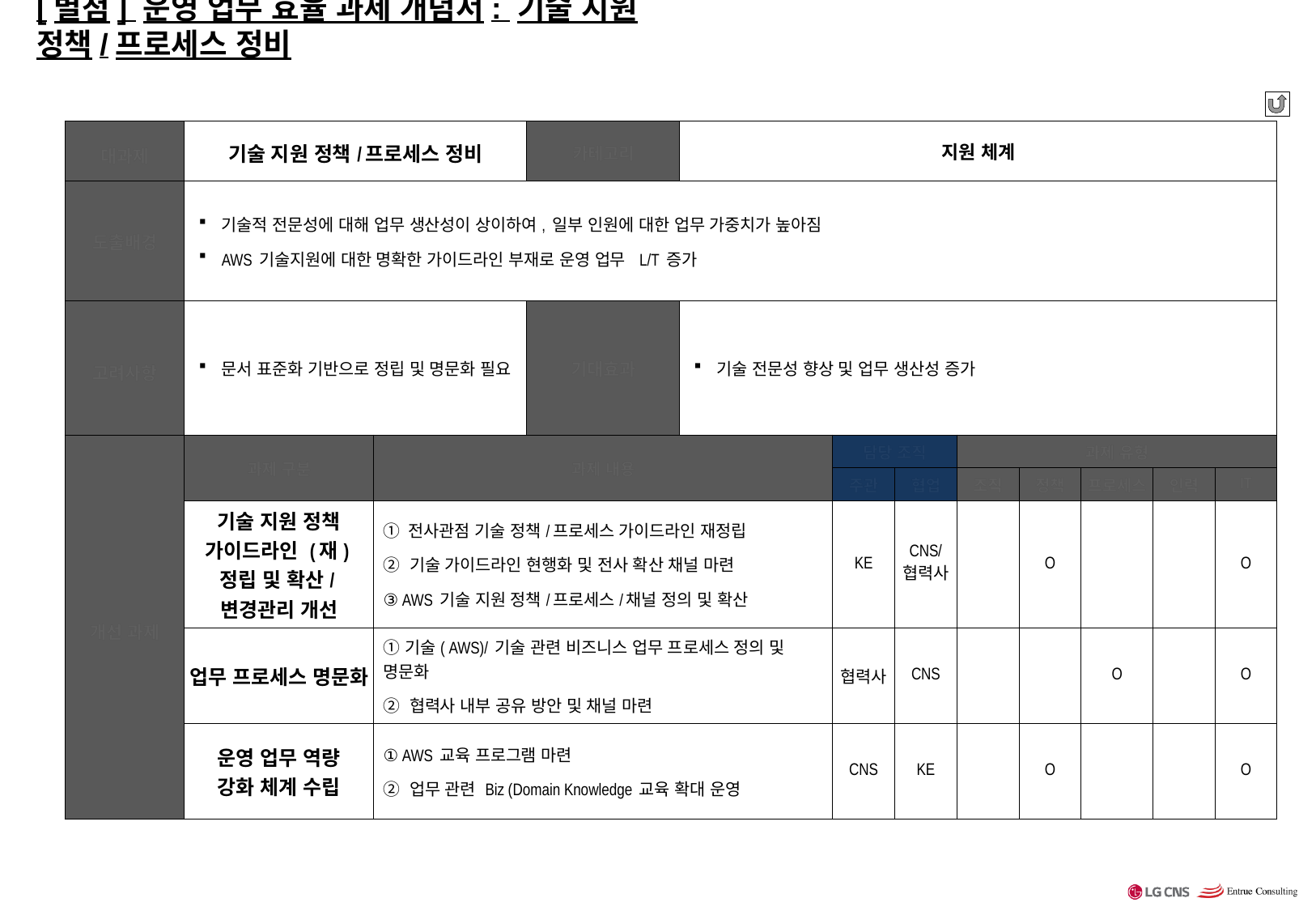

# [별첨] 운영 업무 효율 과제 개념서: 기술 지원 정책/프로세스 정비

| 대과제 | 기술 지원 정책/프로세스 정비 |  | 카테고리 | 지원 체계 |  |  |  |  |  |  |  |
| --- | --- | --- | --- | --- | --- | --- | --- | --- | --- | --- | --- |
| 도출배경 | 기술적 전문성에 대해 업무 생산성이 상이하여, 일부 인원에 대한 업무 가중치가 높아짐 AWS 기술지원에 대한 명확한 가이드라인 부재로 운영 업무 L/T 증가 |  |  |  |  |  |  |  |  |  |  |
| 고려사항 | 문서 표준화 기반으로 정립 및 명문화 필요 |  | 기대효과 | 기술 전문성 향상 및 업무 생산성 증가 |  |  |  |  |  |  |  |
| 개선 과제 | 과제 구분 | 과제 내용 |  |  | 담당 조직 |  | 과제 유형 |  |  |  |  |
| 개선 과제 | 과제 구분 | 과제 내용 |  |  | 주관 | 협업 | 조직 | 정책 | 프로세스 | 인력 | IT |
|  | 기술 지원 정책 가이드라인 (재)정립 및 확산/변경관리 개선 | ① 전사관점 기술 정책/프로세스 가이드라인 재정립 ② 기술 가이드라인 현행화 및 전사 확산 채널 마련 ③ AWS 기술 지원 정책/프로세스/채널 정의 및 확산 |  |  | KE | CNS/ 협력사 |  | O |  |  | O |
|  | 업무 프로세스 명문화 | ①기술( AWS)/ 기술 관련 비즈니스 업무 프로세스 정의 및 명문화 ② 협력사 내부 공유 방안 및 채널 마련 |  |  | 협력사 | CNS |  |  | O |  | O |
|  | 운영 업무 역량 강화 체계 수립 | ① AWS 교육 프로그램 마련 ② 업무 관련 Biz (Domain Knowledge 교육 확대 운영 |  |  | CNS | KE |  | O |  |  | O |